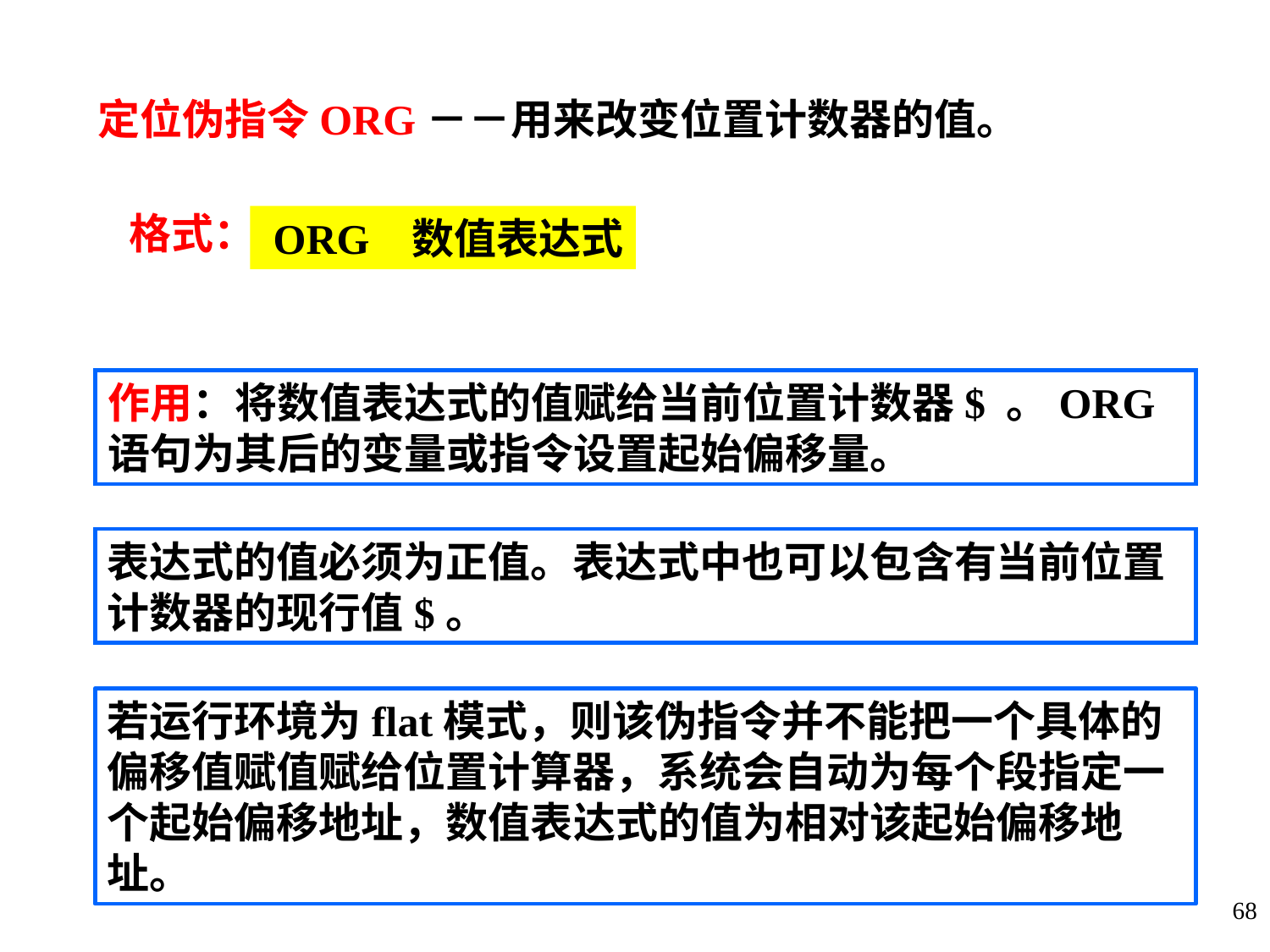

定位伪指令ORG－－用来改变位置计数器的值。
格式：
 ORG   数值表达式
作用：将数值表达式的值赋给当前位置计数器$ 。ORG语句为其后的变量或指令设置起始偏移量。
表达式的值必须为正值。表达式中也可以包含有当前位置计数器的现行值$。
若运行环境为flat模式，则该伪指令并不能把一个具体的偏移值赋值赋给位置计算器，系统会自动为每个段指定一个起始偏移地址，数值表达式的值为相对该起始偏移地址。
68